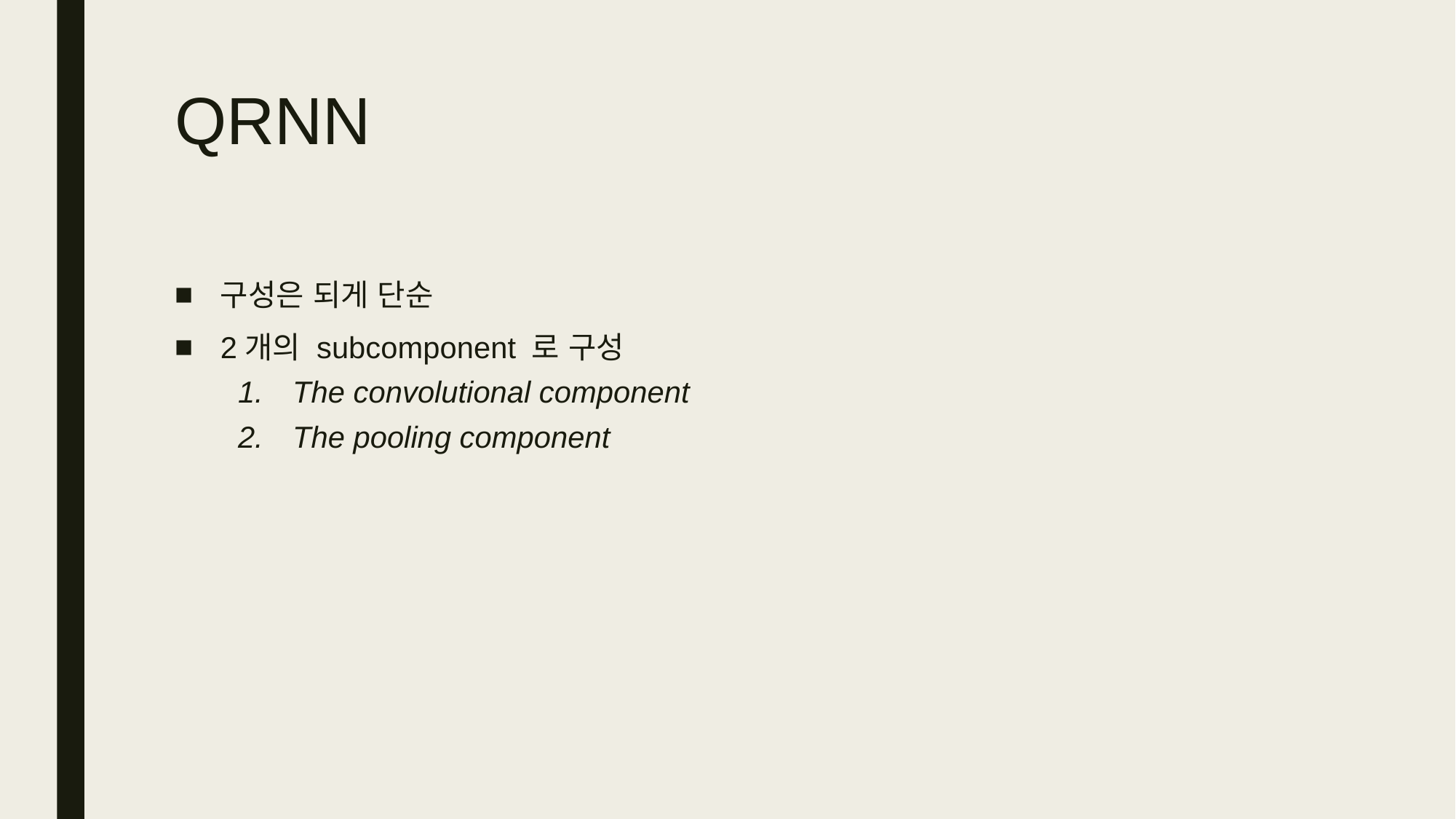

# QRNN
구성은 되게 단순
2개의 subcomponent 로 구성
The convolutional component
The pooling component